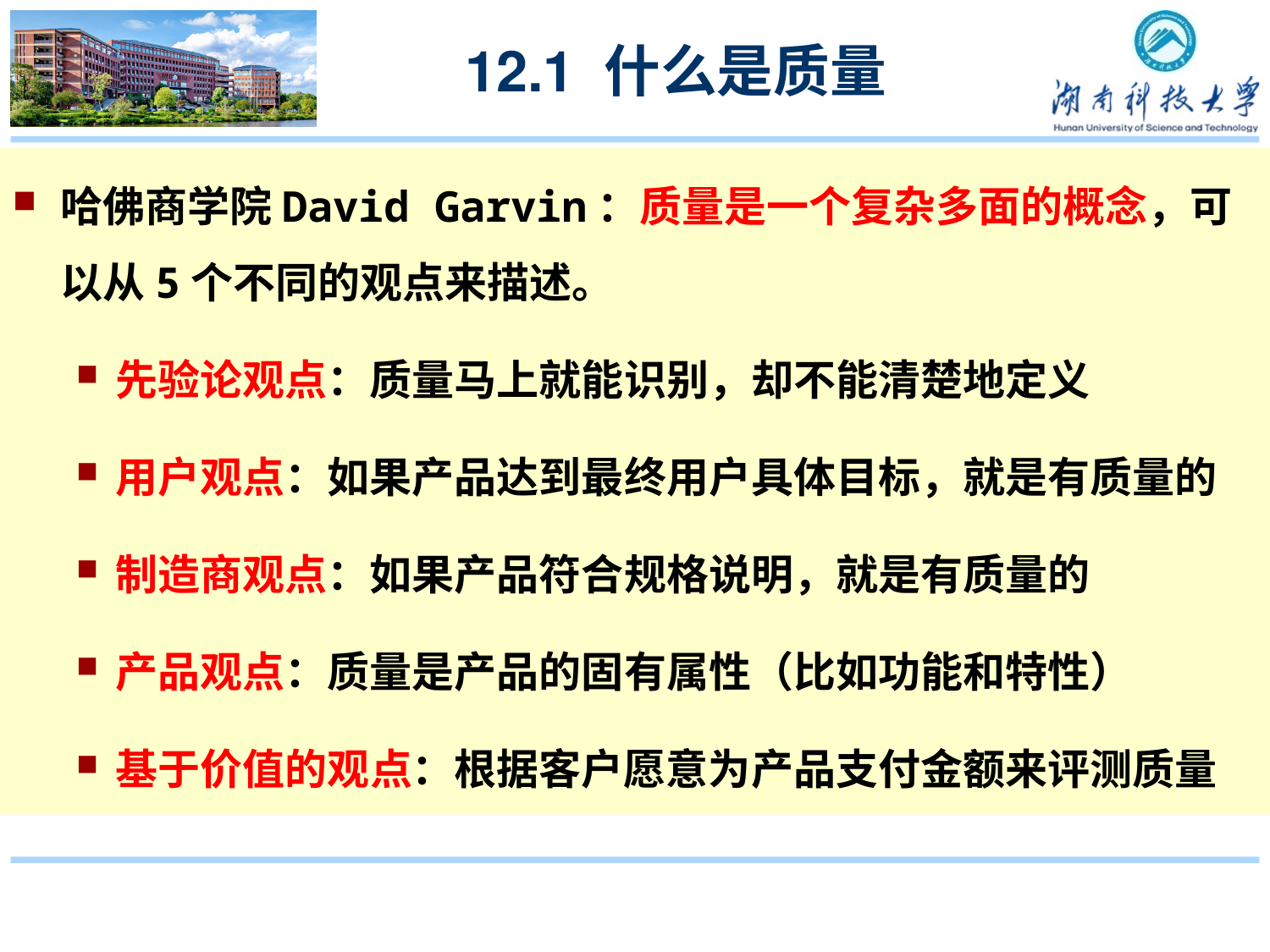

12.1 什么是质量
哈佛商学院David Garvin：质量是一个复杂多面的概念，可以从5个不同的观点来描述。
先验论观点：质量马上就能识别，却不能清楚地定义
用户观点：如果产品达到最终用户具体目标，就是有质量的
制造商观点：如果产品符合规格说明，就是有质量的
产品观点：质量是产品的固有属性（比如功能和特性）
基于价值的观点：根据客户愿意为产品支付金额来评测质量
3